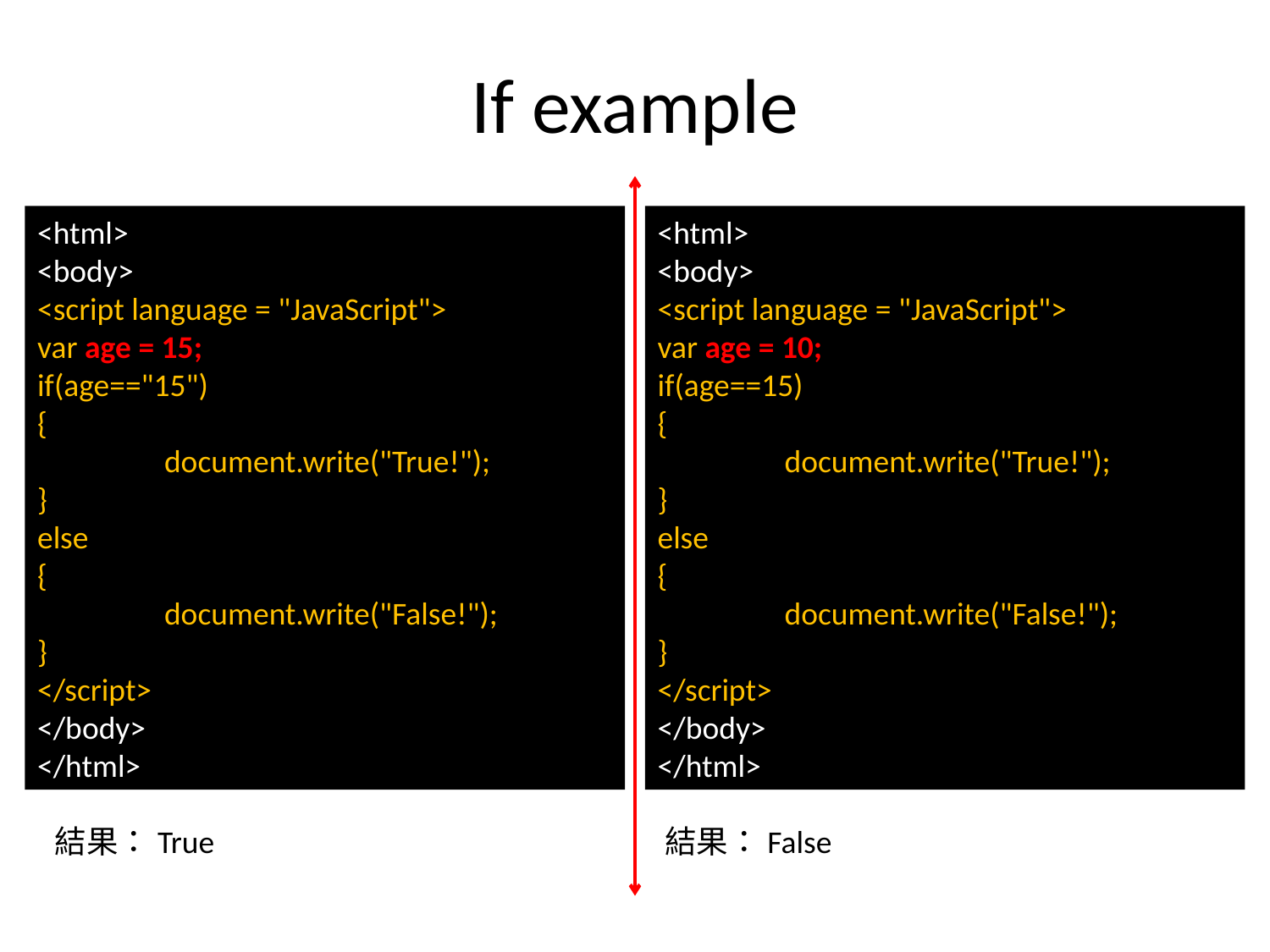

# If example
<html>
<body>
<script language = "JavaScript">
var age = 15;
if(age=="15")
{
	document.write("True!");
}
else
{
	document.write("False!");
}
</script>
</body>
</html>
<html>
<body>
<script language = "JavaScript">
var age = 10;
if(age==15)
{
	document.write("True!");
}
else
{
	document.write("False!");
}
</script>
</body>
</html>
結果：True
結果：False